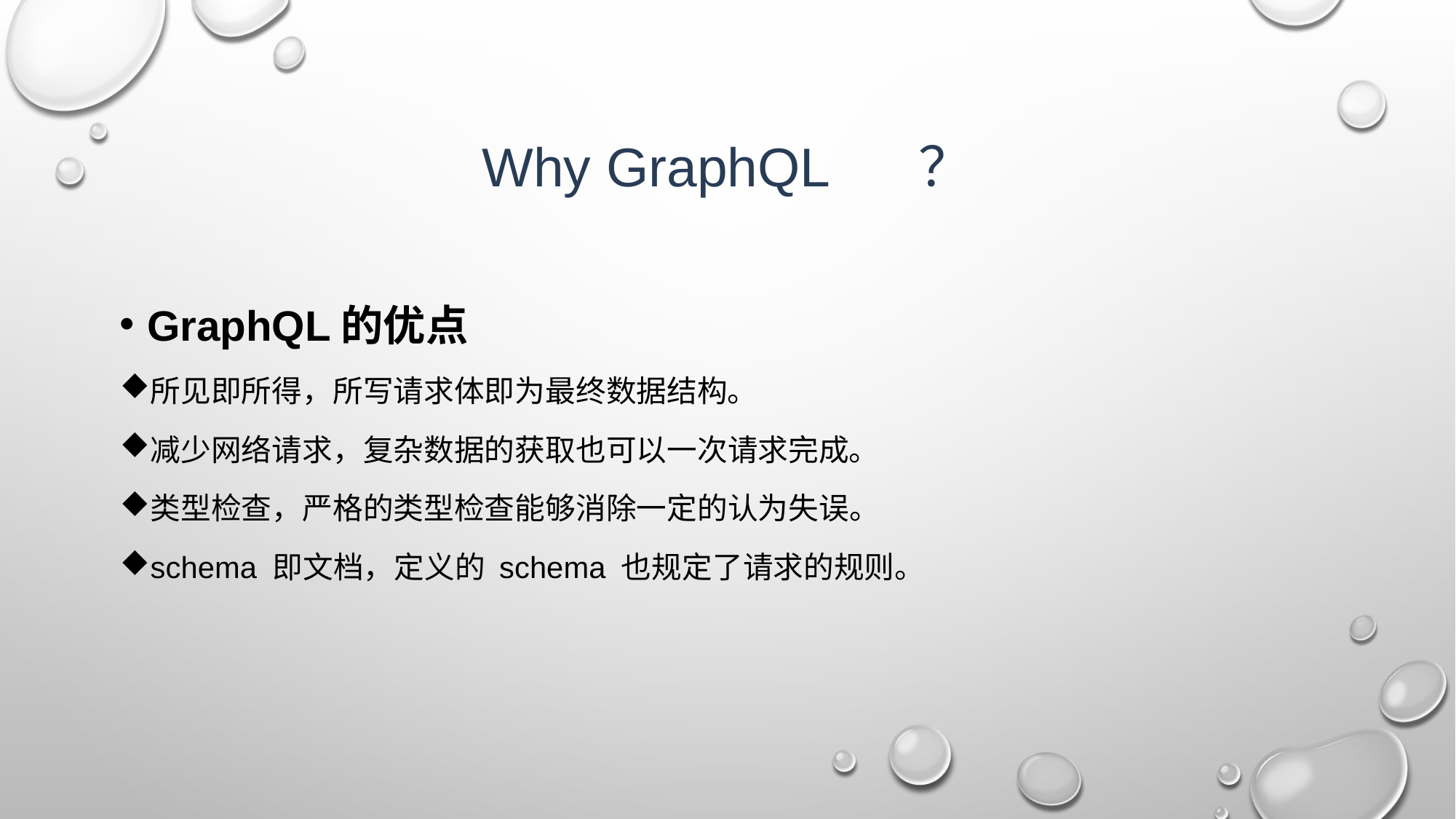

# Why Graphql	？
Graphql的优点
所见即所得，所写请求体即为最终数据结构。
减少网络请求，复杂数据的获取也可以一次请求完成。
类型检查，严格的类型检查能够消除一定的认为失误。
schema 即文档，定义的 schema 也规定了请求的规则。